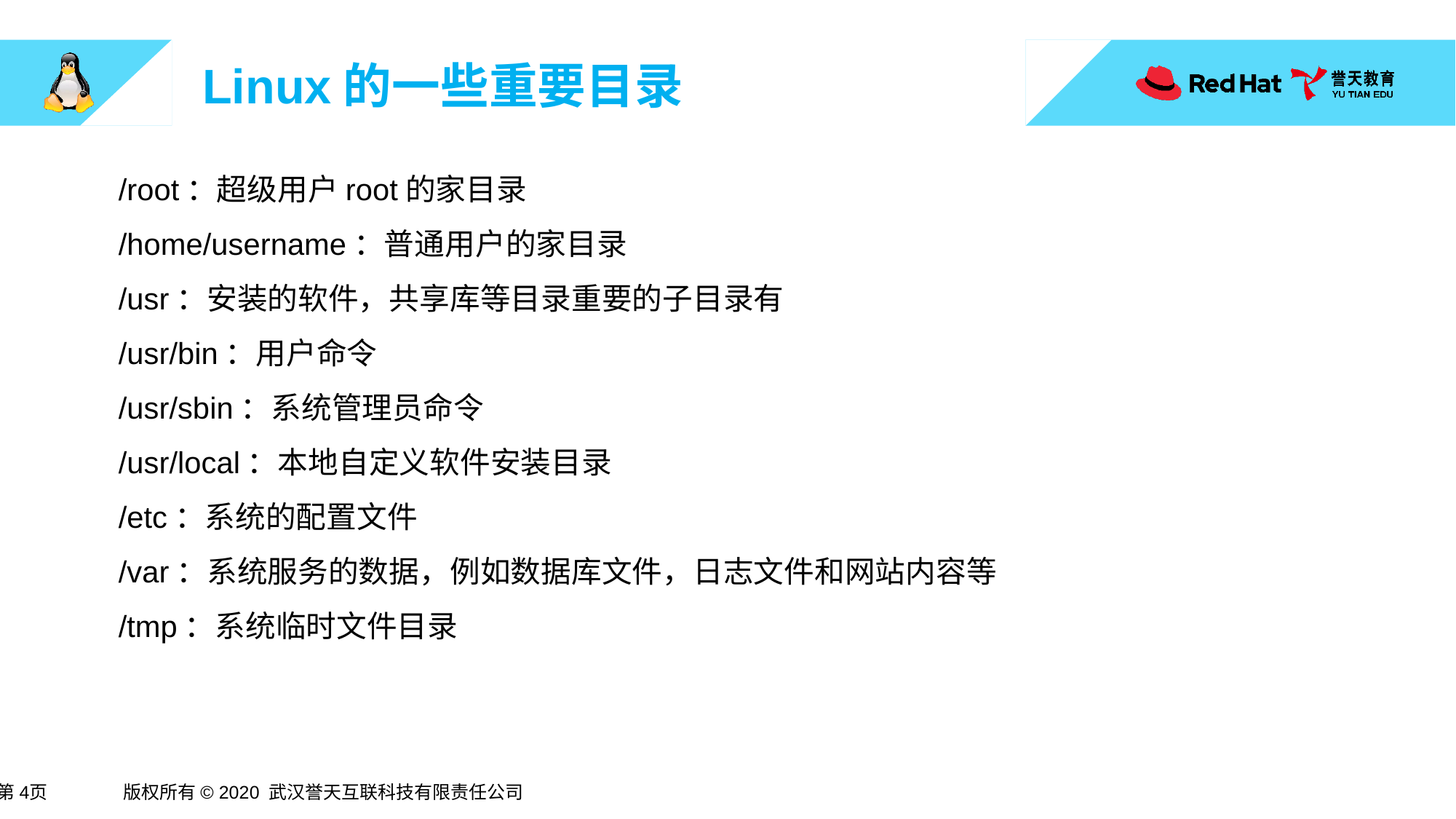

# Linux的一些重要目录
/root：超级用户root的家目录
/home/username：普通用户的家目录
/usr：安装的软件，共享库等目录重要的子目录有
/usr/bin：用户命令
/usr/sbin：系统管理员命令
/usr/local：本地自定义软件安装目录
/etc：系统的配置文件
/var：系统服务的数据，例如数据库文件，日志文件和网站内容等
/tmp：系统临时文件目录

4